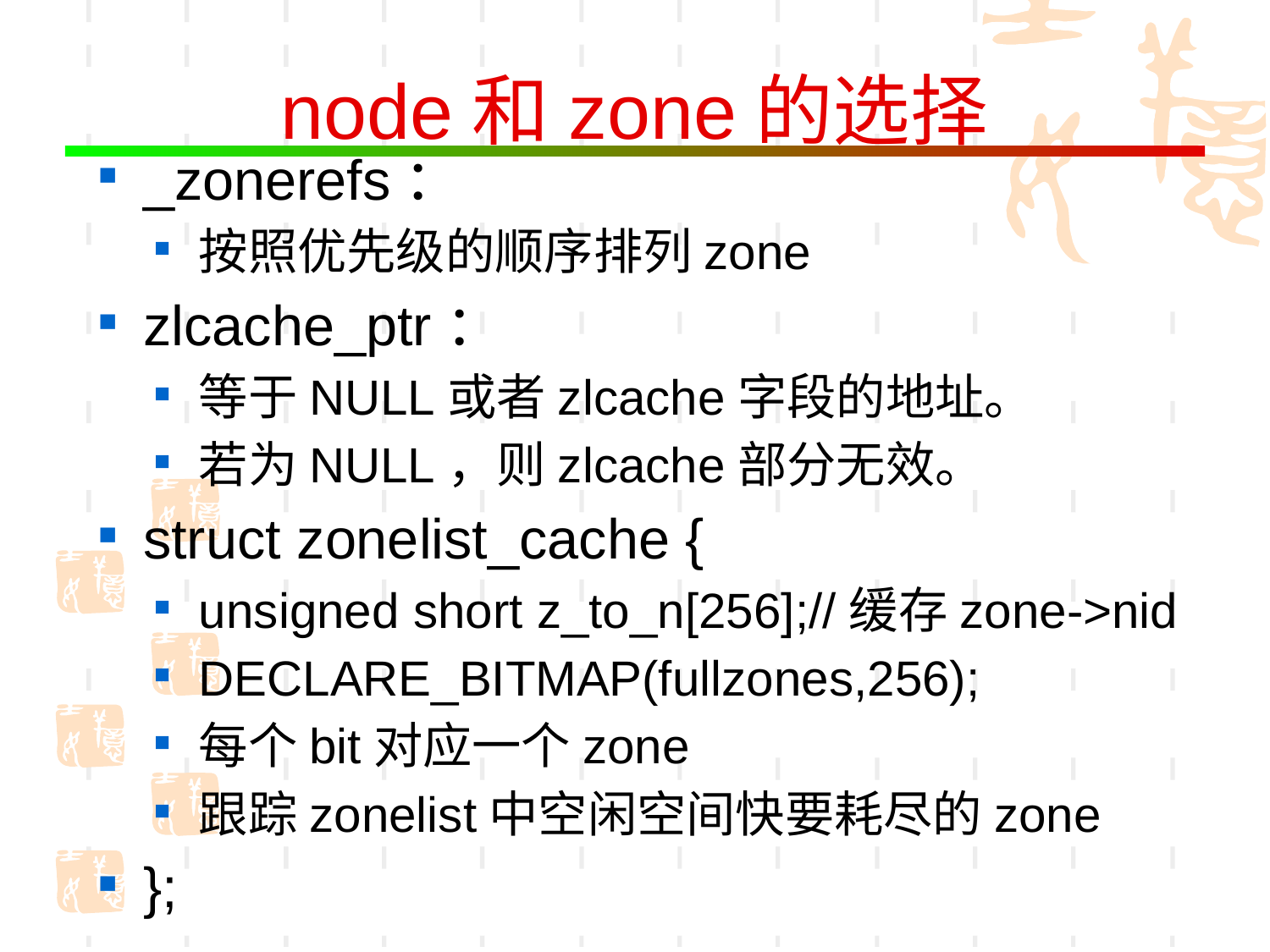

# node和zone的选择
_zonerefs：
按照优先级的顺序排列zone
zlcache_ptr：
等于NULL或者zlcache字段的地址。
若为NULL，则zlcache部分无效。
struct zonelist_cache {
unsigned short z_to_n[256];//缓存zone->nid
DECLARE_BITMAP(fullzones,256);
每个bit对应一个zone
跟踪zonelist中空闲空间快要耗尽的zone
};